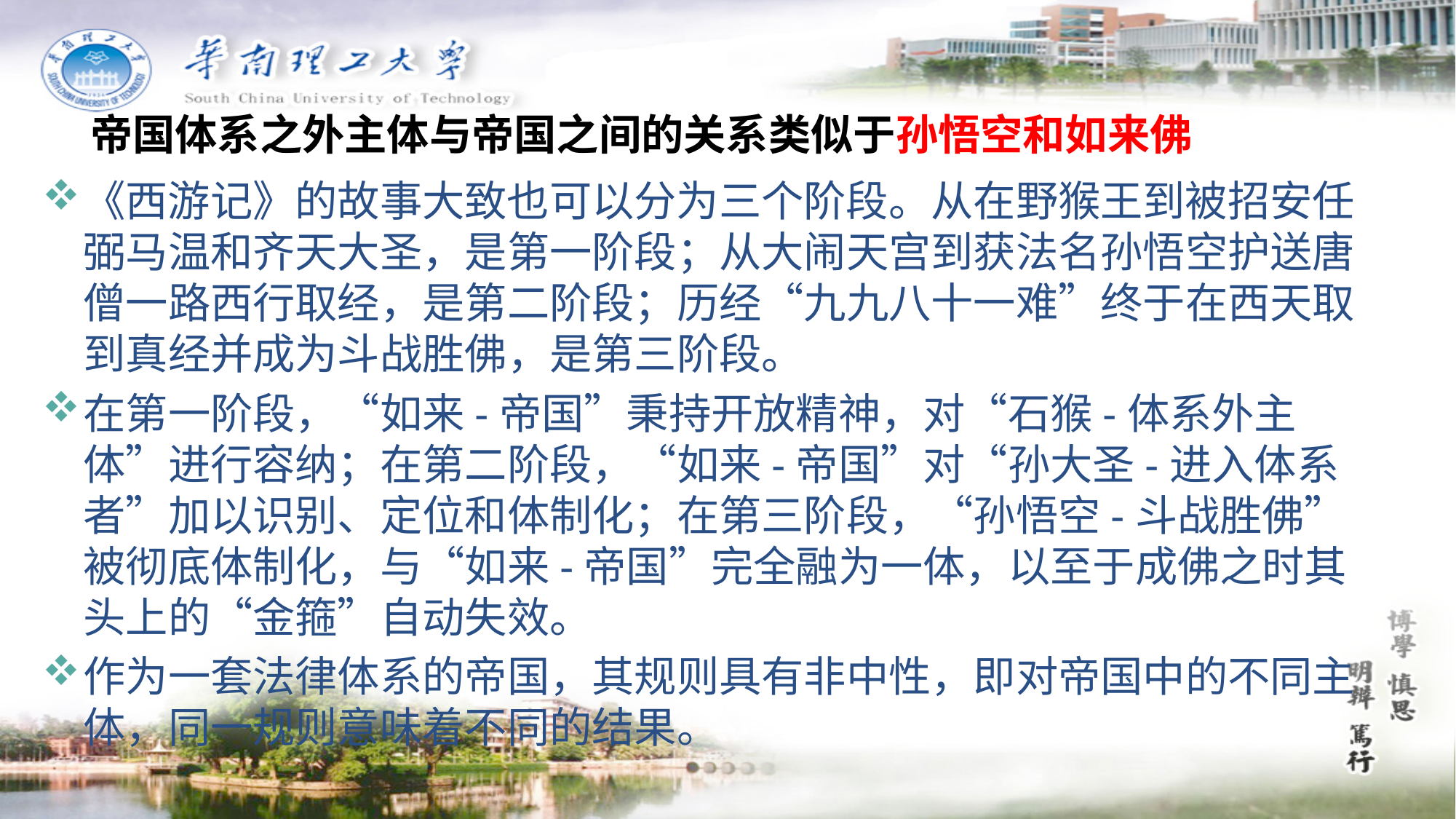

# 帝国体系之外主体与帝国之间的关系类似于孙悟空和如来佛。
《西游记》的故事大致也可以分为三个阶段。从在野猴王到被招安任弼马温和齐天大圣，是第一阶段；从大闹天宫到获法名孙悟空护送唐僧一路西行取经，是第二阶段；历经“九九八十一难”终于在西天取到真经并成为斗战胜佛，是第三阶段。
在第一阶段，“如来-帝国”秉持开放精神，对“石猴-体系外主体”进行容纳；在第二阶段，“如来-帝国”对“孙大圣-进入体系者”加以识别、定位和体制化；在第三阶段，“孙悟空-斗战胜佛”被彻底体制化，与“如来-帝国”完全融为一体，以至于成佛之时其头上的“金箍”自动失效。
作为一套法律体系的帝国，其规则具有非中性，即对帝国中的不同主体，同一规则意味着不同的结果。